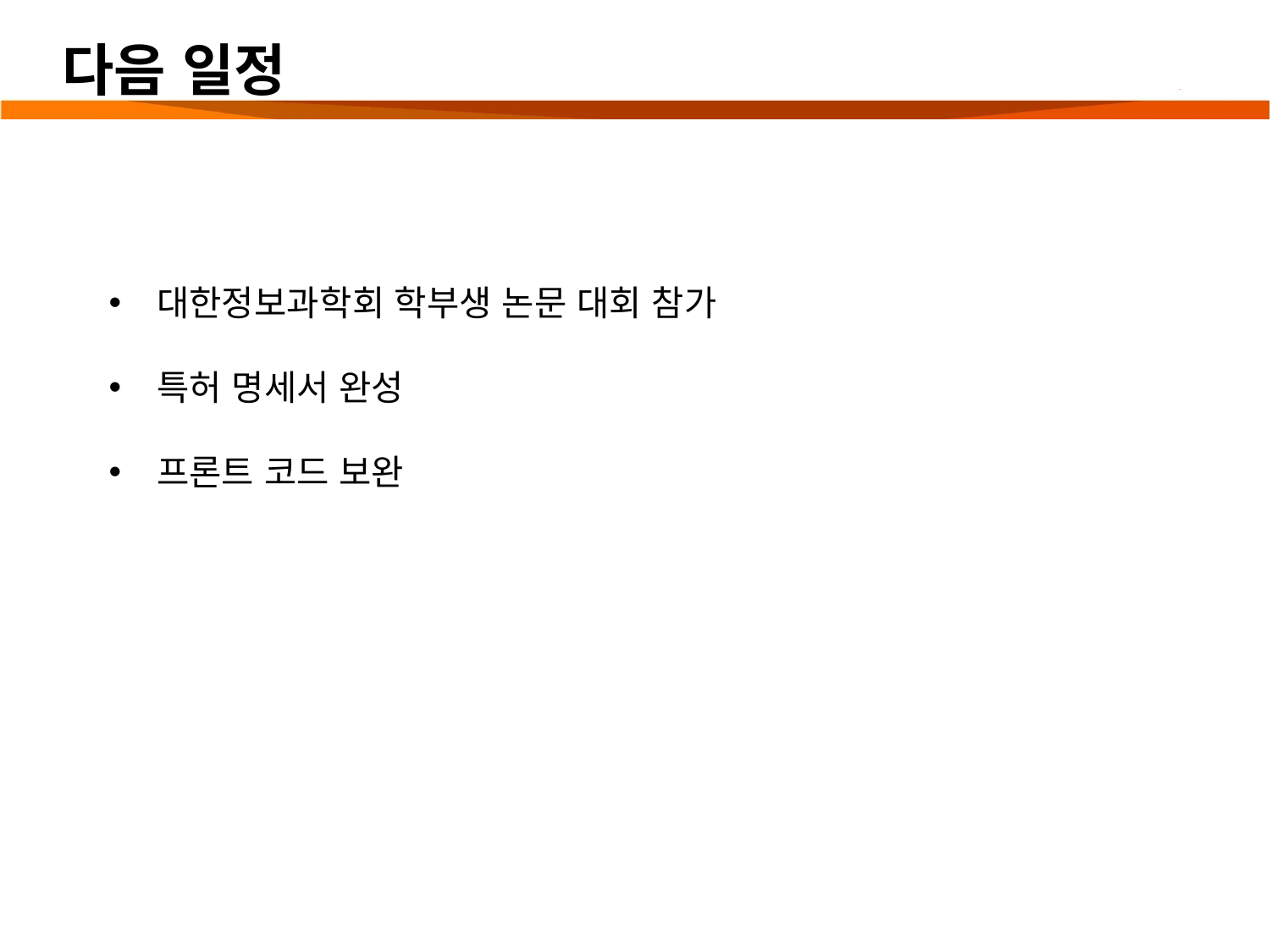

# 다음 일정
대한정보과학회 학부생 논문 대회 참가

특허 명세서 완성

프론트 코드 보완